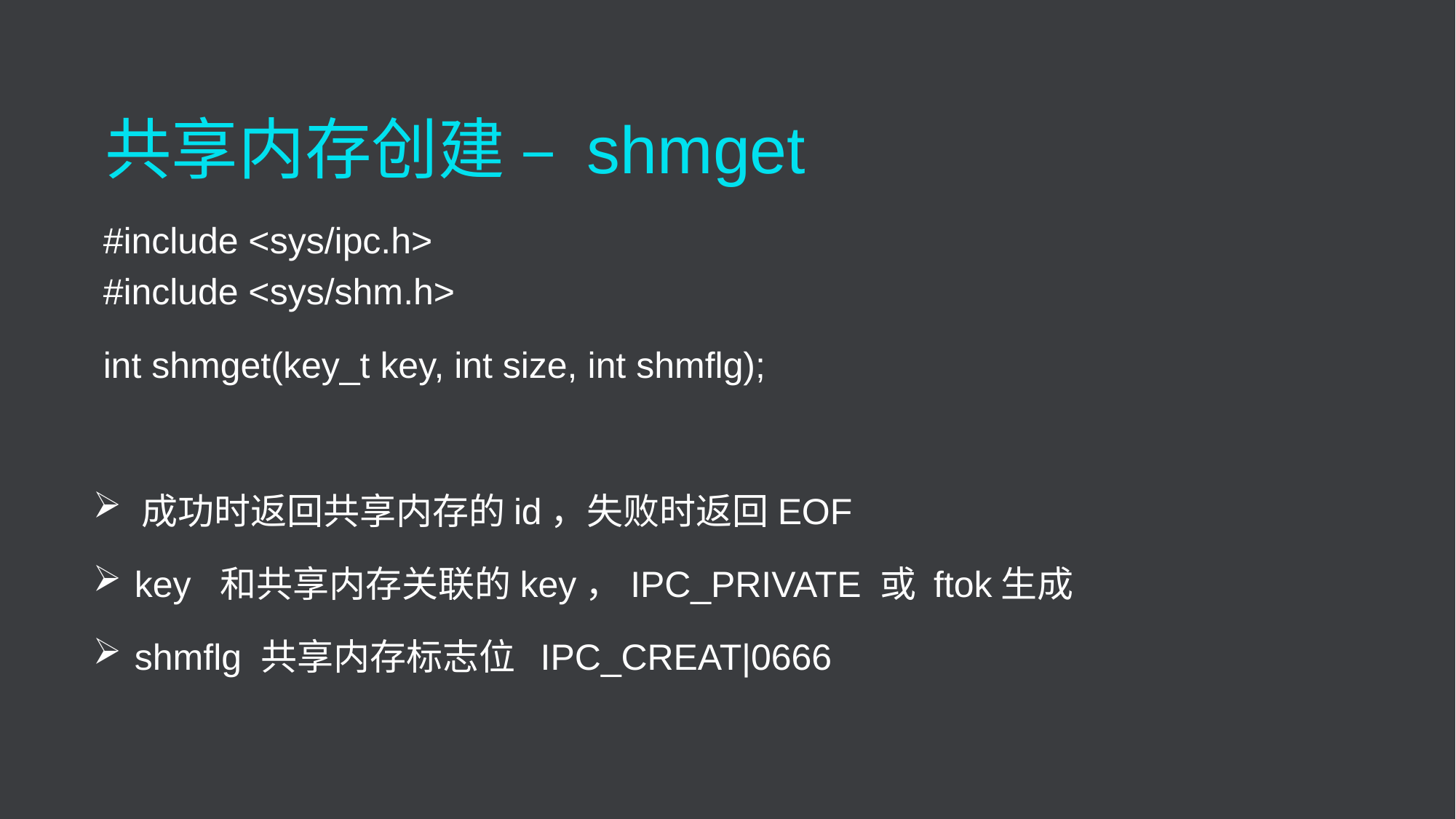

共享内存创建 – shmget
 #include <sys/ipc.h>
 #include <sys/shm.h>
 int shmget(key_t key, int size, int shmflg);

 成功时返回共享内存的id，失败时返回EOF
 key  和共享内存关联的key，IPC_PRIVATE 或 ftok生成
 shmflg 共享内存标志位  IPC_CREAT|0666